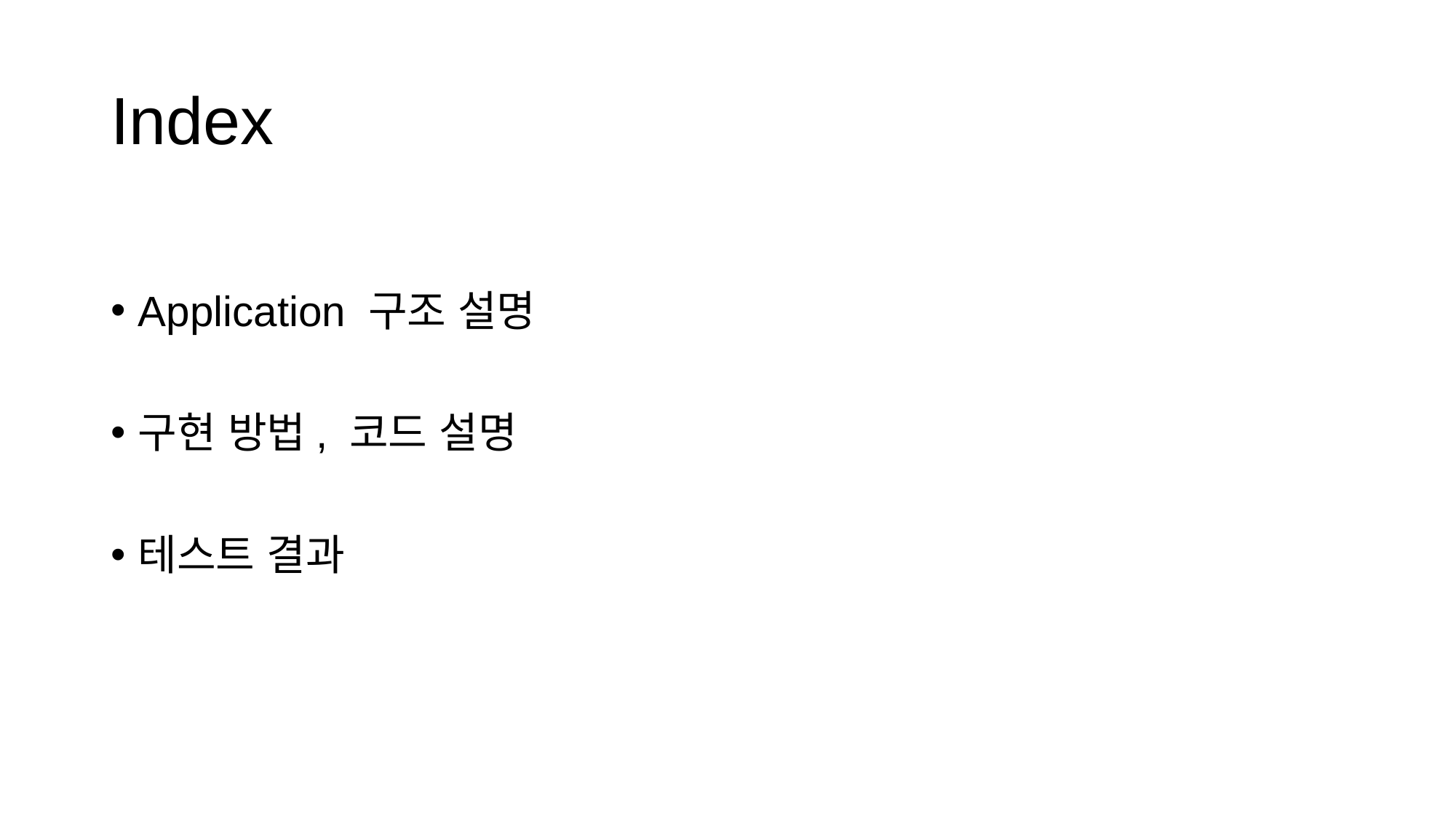

# Index

Application 구조 설명

구현 방법, 코드 설명

테스트 결과